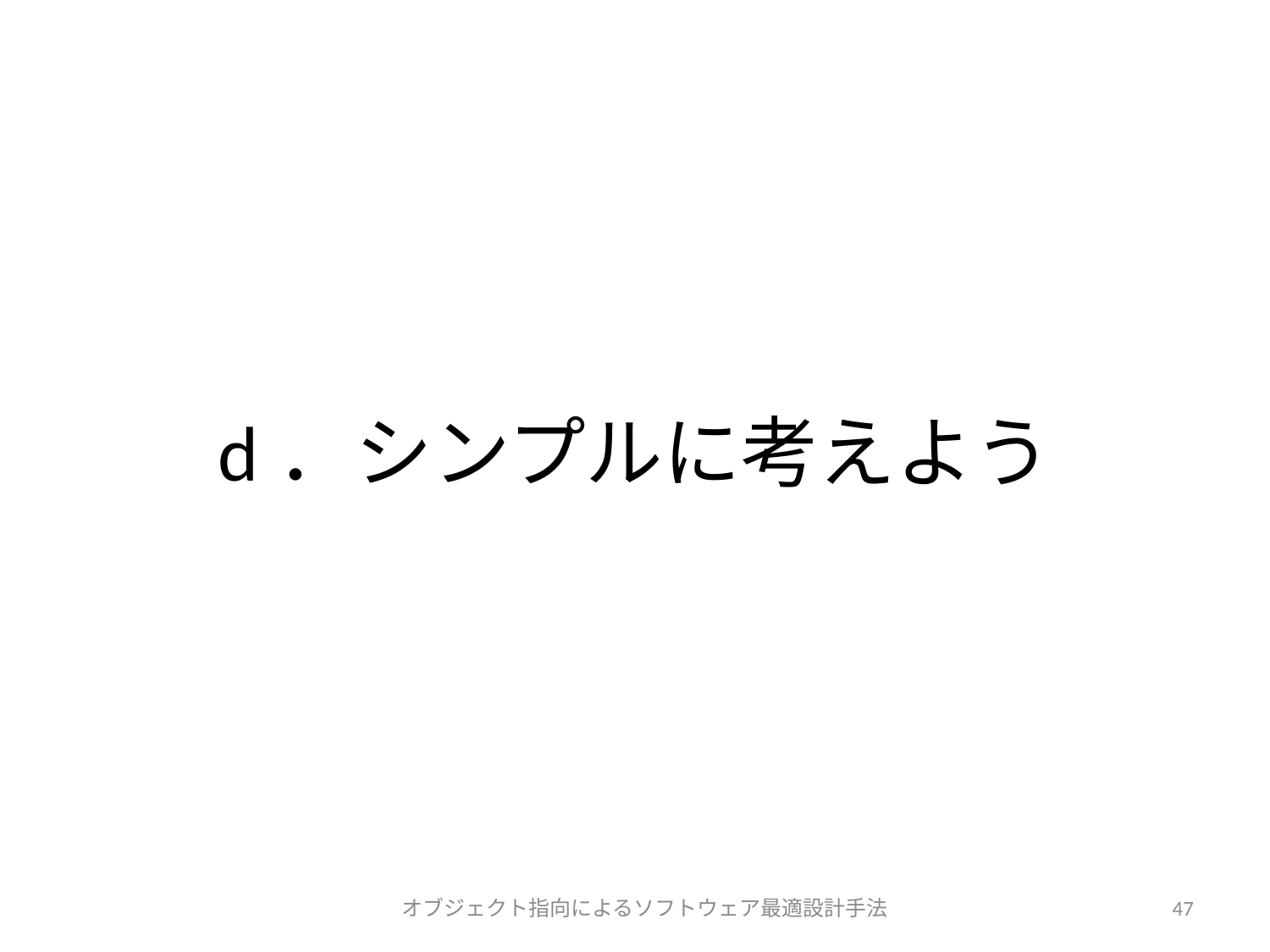

# d．シンプルに考えよう
オブジェクト指向によるソフトウェア最適設計手法
47